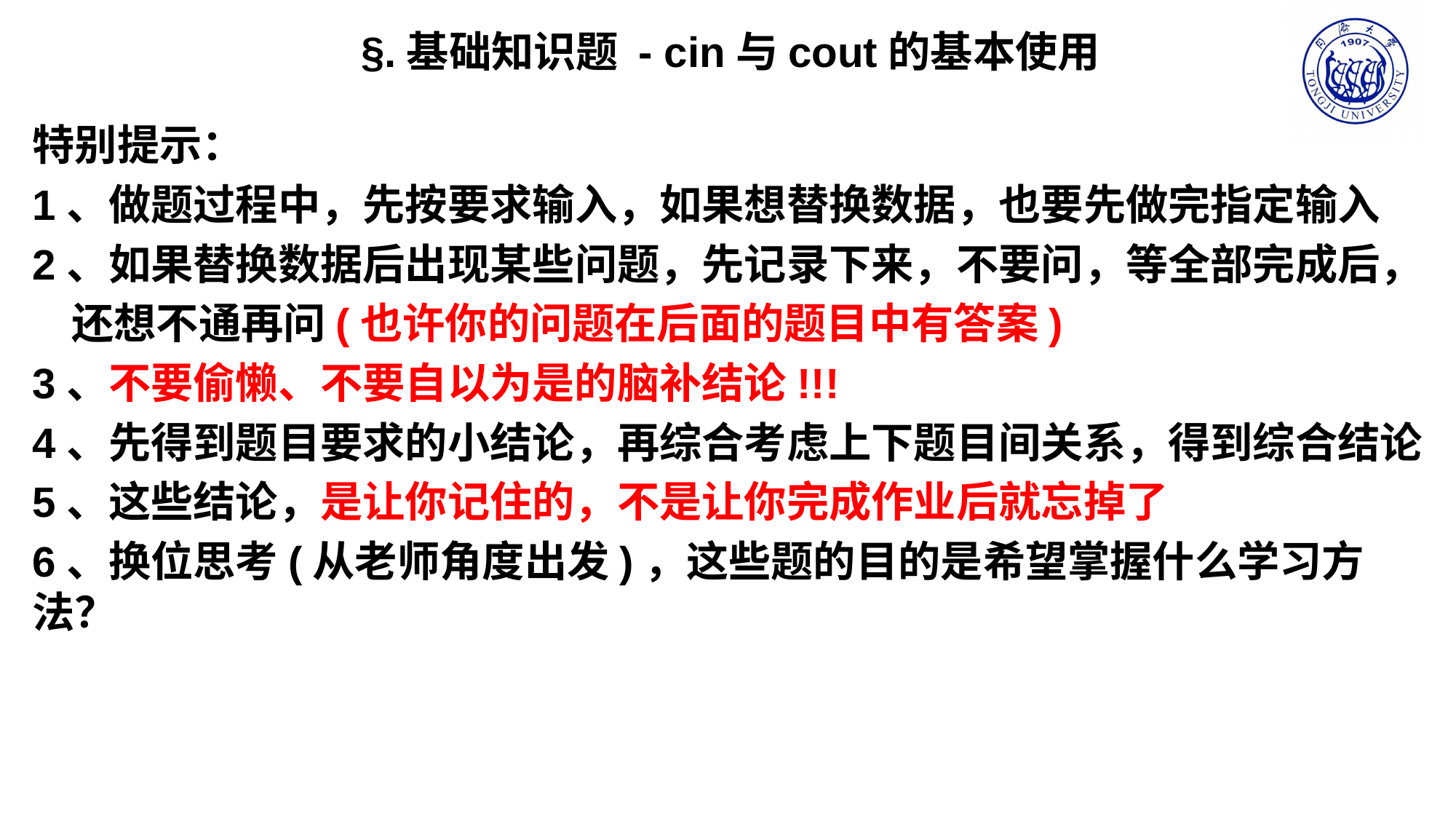

§.基础知识题 - cin与cout的基本使用

特别提示：
1、做题过程中，先按要求输入，如果想替换数据，也要先做完指定输入
2、如果替换数据后出现某些问题，先记录下来，不要问，等全部完成后，
   还想不通再问(也许你的问题在后面的题目中有答案)
3、不要偷懒、不要自以为是的脑补结论!!!
4、先得到题目要求的小结论，再综合考虑上下题目间关系，得到综合结论
5、这些结论，是让你记住的，不是让你完成作业后就忘掉了
6、换位思考(从老师角度出发)，这些题的目的是希望掌握什么学习方法？